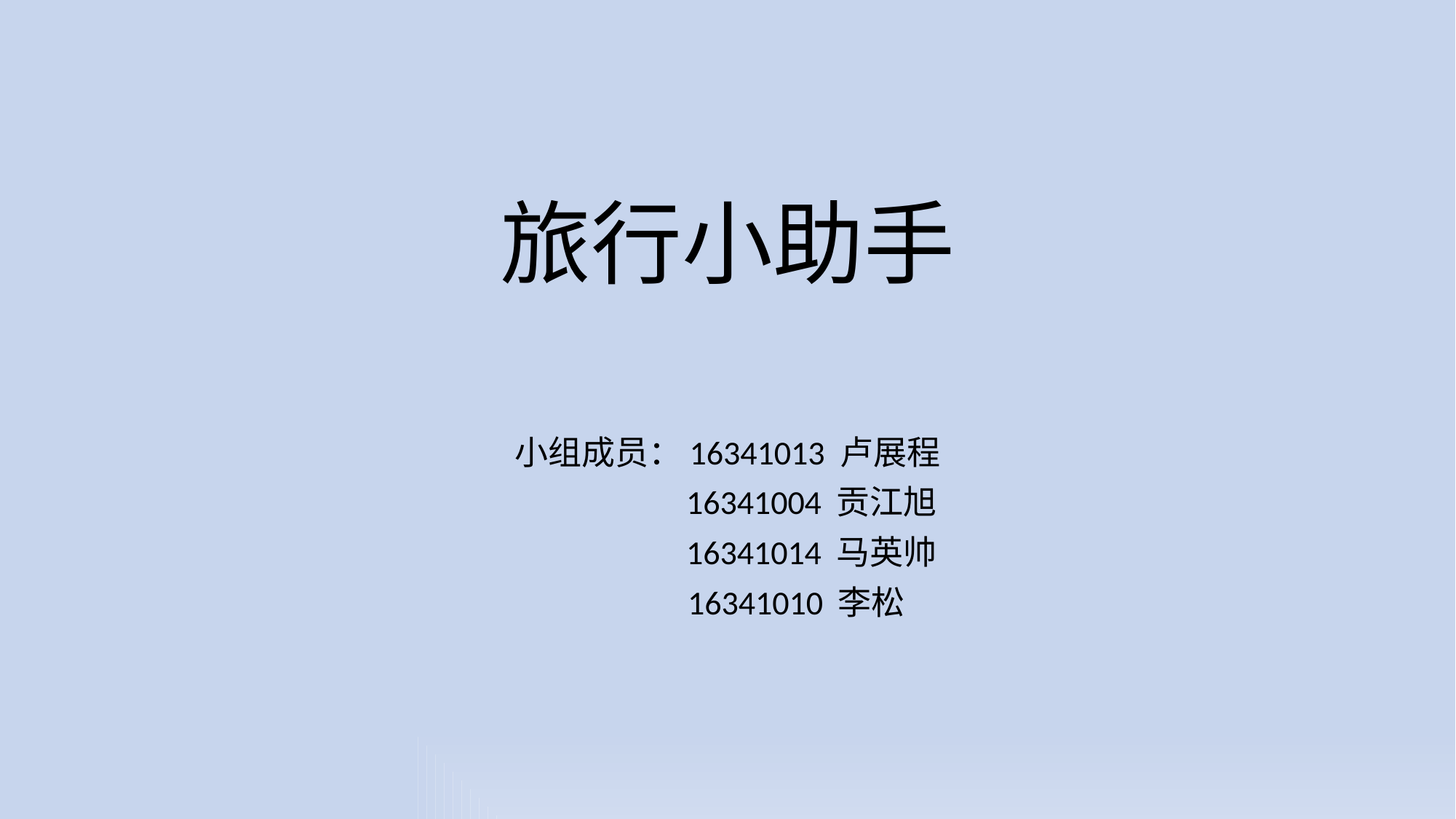

# 旅行小助手
小组成员：16341013 卢展程
                      16341004 贡江旭
                      16341014 马英帅
                  16341010 李松